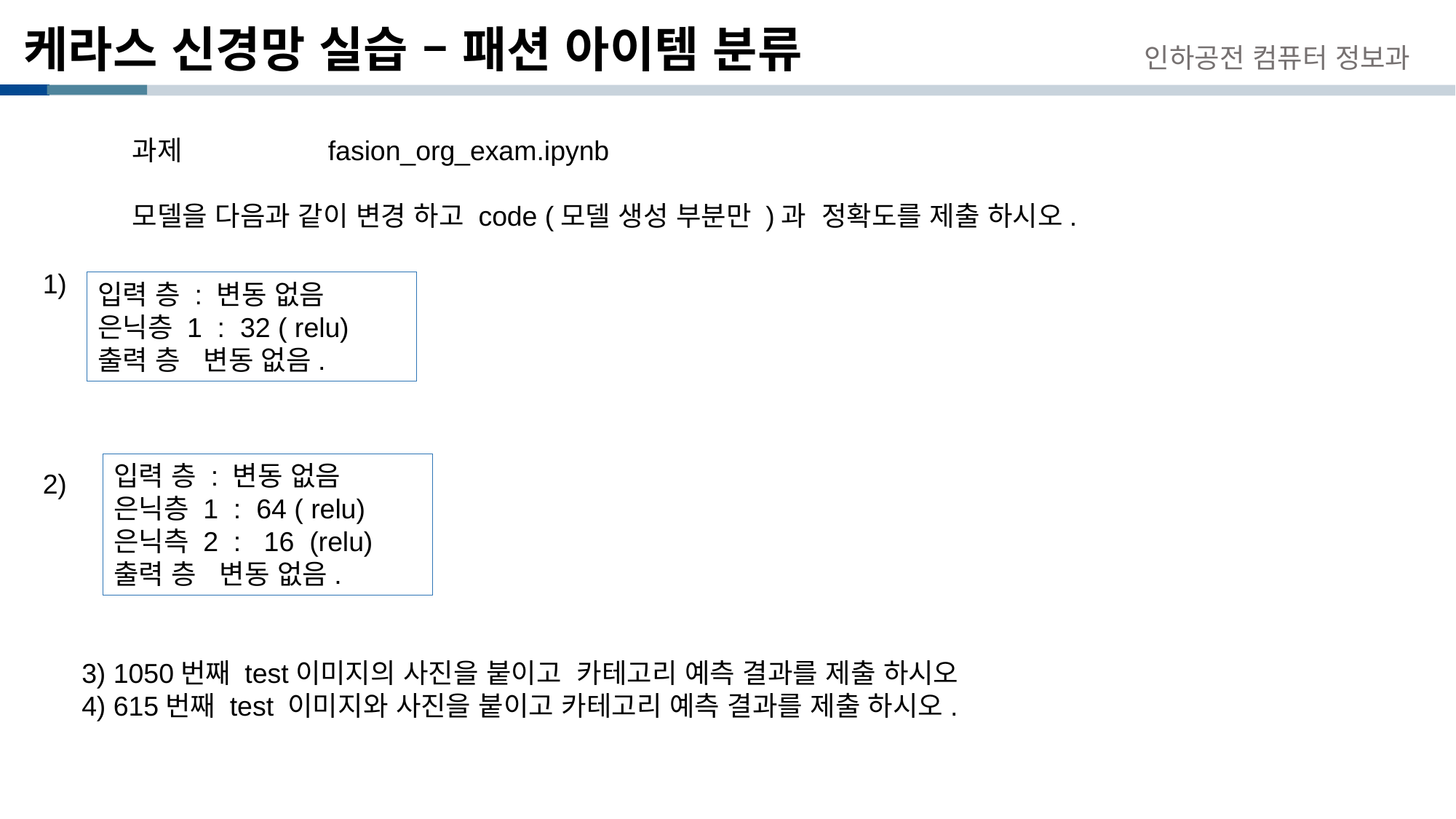

# 케라스 신경망 실습 – 패션 아이템 분류
인하공전 컴퓨터 정보과
과제

모델을 다음과 같이 변경 하고 code (모델 생성 부분만 )과  정확도를 제출 하시오.
fasion_org_exam.ipynb
1)
입력 층 : 변동 없음
은닉층 1  :  32 ( relu)
출력 층   변동 없음.
입력 층 : 변동 없음
은닉층 1  :  64 ( relu)
은닉측 2  :   16  (relu)
출력 층   변동 없음.
2)
3) 1050번째 test이미지의 사진을 붙이고  카테고리 예측 결과를 제출 하시오
4) 615번째 test 이미지와 사진을 붙이고 카테고리 예측 결과를 제출 하시오.